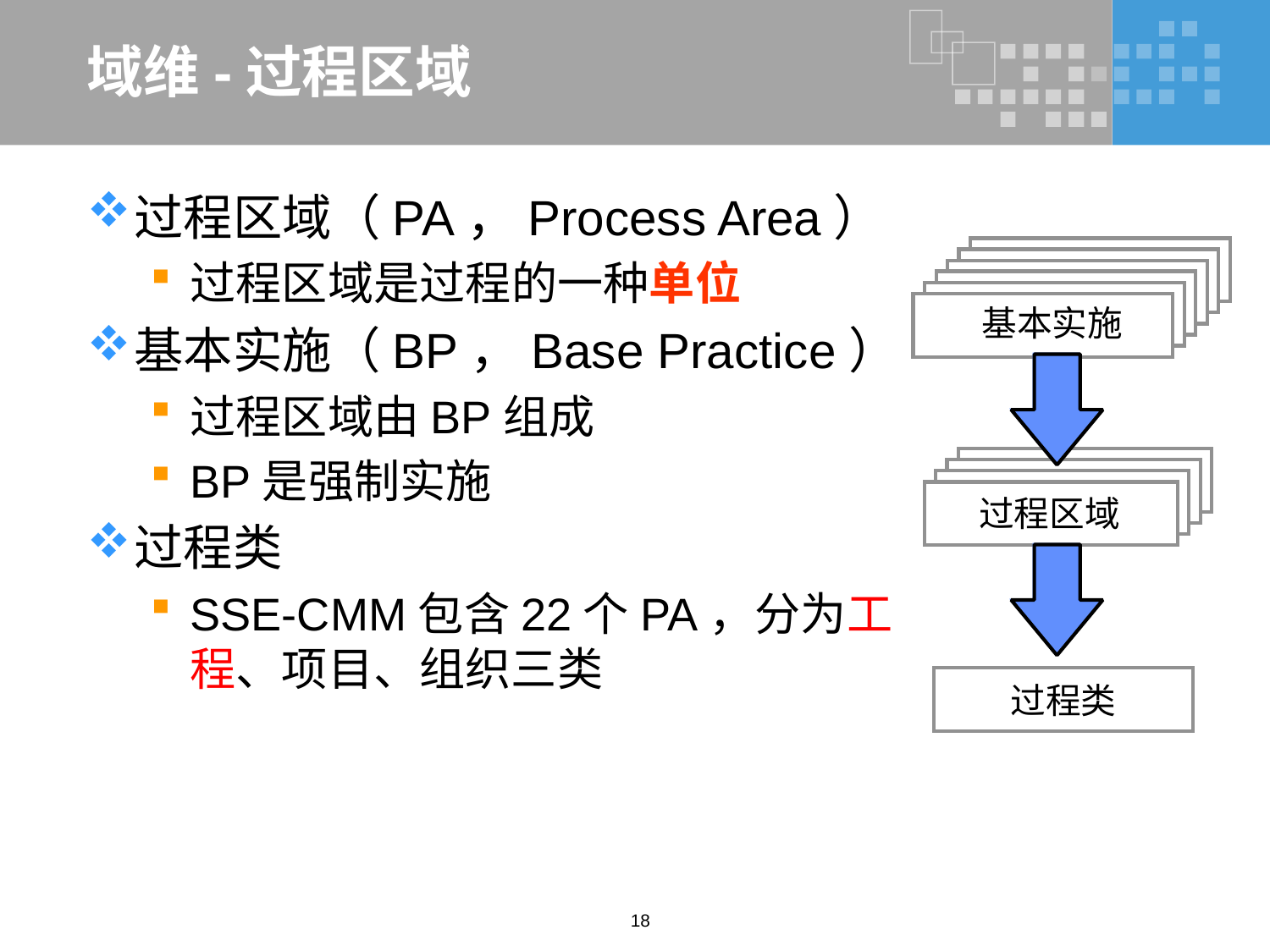

# 域维-过程区域
过程区域（PA，Process Area）
过程区域是过程的一种单位
基本实施（BP，Base Practice）
过程区域由BP组成
BP是强制实施
过程类
SSE-CMM包含22个PA，分为工程、项目、组织三类

Base Practices

Base Practices

Base Practices

Base Practices

Base Practices

基本实施

Process Areas

Process Areas

Process Areas

过程区域

过程类
18